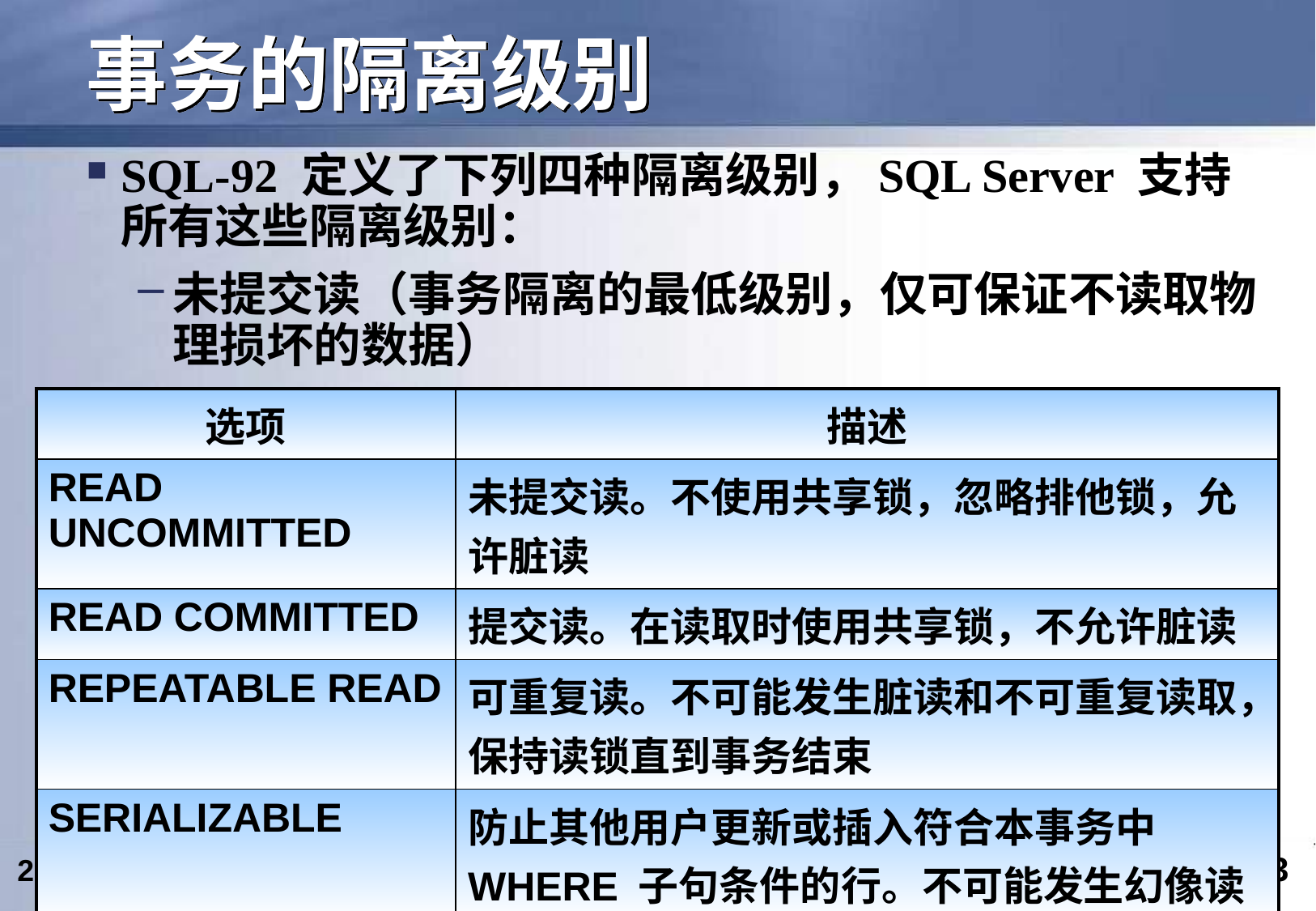

# 事务的隔离级别
SQL-92 定义了下列四种隔离级别，SQL Server 支持所有这些隔离级别：
未提交读（事务隔离的最低级别，仅可保证不读取物理损坏的数据）
提交读（SQL Server 默认级别）
可重复读
可串行读（事务隔离的最高级别，事务之间完全隔离）
| 选项 | 描述 |
| --- | --- |
| READ UNCOMMITTED | 未提交读。不使用共享锁，忽略排他锁，允许脏读 |
| READ COMMITTED | 提交读。在读取时使用共享锁，不允许脏读 |
| REPEATABLE READ | 可重复读。不可能发生脏读和不可重复读取，保持读锁直到事务结束 |
| SERIALIZABLE | 防止其他用户更新或插入符合本事务中 WHERE 子句条件的行。不可能发生幻像读 |
83
2023/5/9